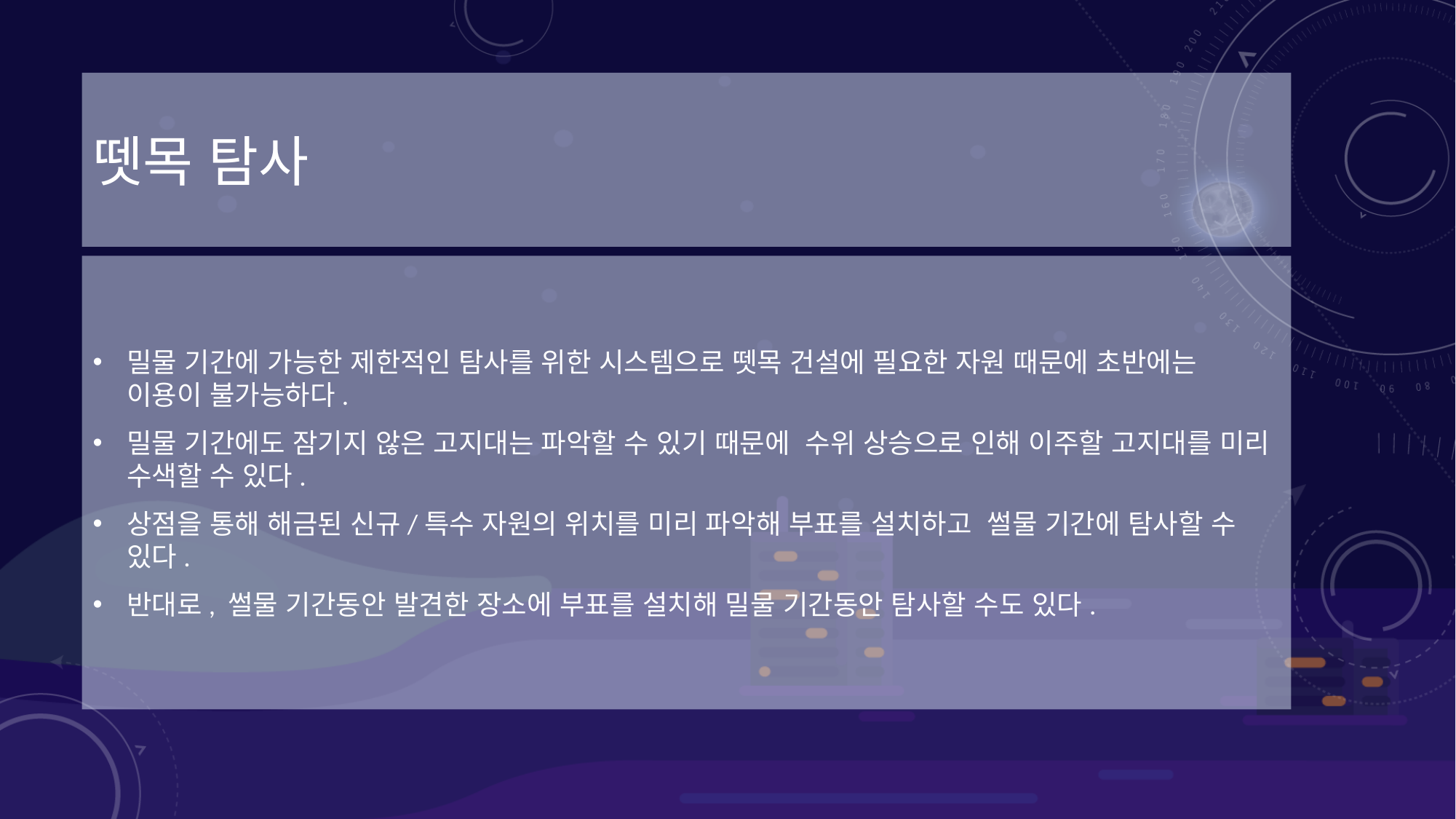

# 뗏목 탐사
밀물 기간에 가능한 제한적인 탐사를 위한 시스템으로 뗏목 건설에 필요한 자원 때문에 초반에는 이용이 불가능하다.
밀물 기간에도 잠기지 않은 고지대는 파악할 수 있기 때문에  수위 상승으로 인해 이주할 고지대를 미리 수색할 수 있다.
상점을 통해 해금된 신규/특수 자원의 위치를 미리 파악해 부표를 설치하고  썰물 기간에 탐사할 수 있다.
반대로, 썰물 기간동안 발견한 장소에 부표를 설치해 밀물 기간동안 탐사할 수도 있다.